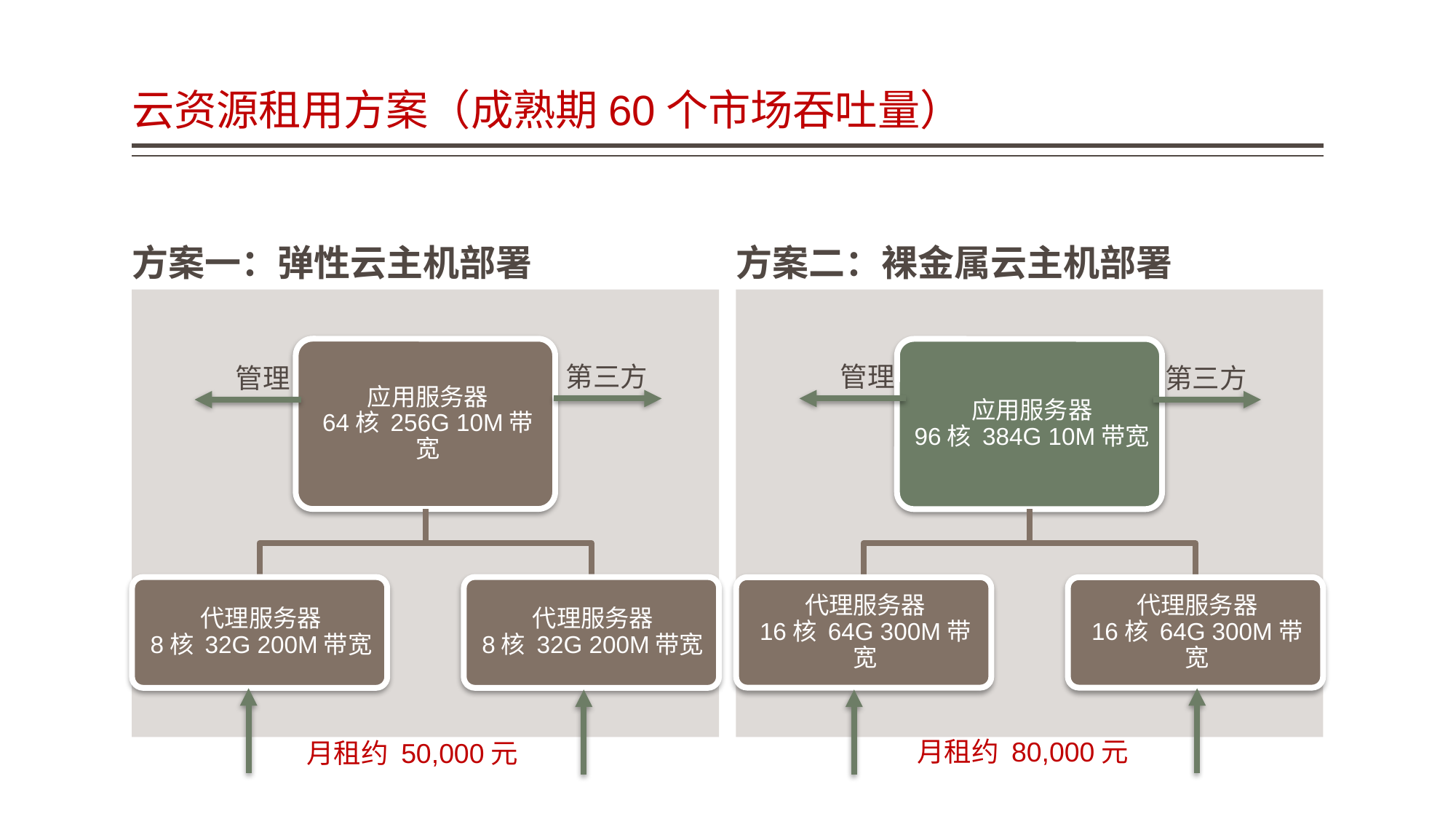

# 云资源租用方案（成熟期60个市场吞吐量）
方案一：弹性云主机部署
方案二：裸金属云主机部署
应用服务器
64核 256G 10M带宽
代理服务器
8核 32G 200M带宽
代理服务器
8核 32G 200M带宽
应用服务器
96核 384G 10M带宽
代理服务器
16核 64G 300M带宽
代理服务器
16核 64G 300M带宽
第三方
管理
管理
第三方
月租约 80,000元
月租约 50,000元